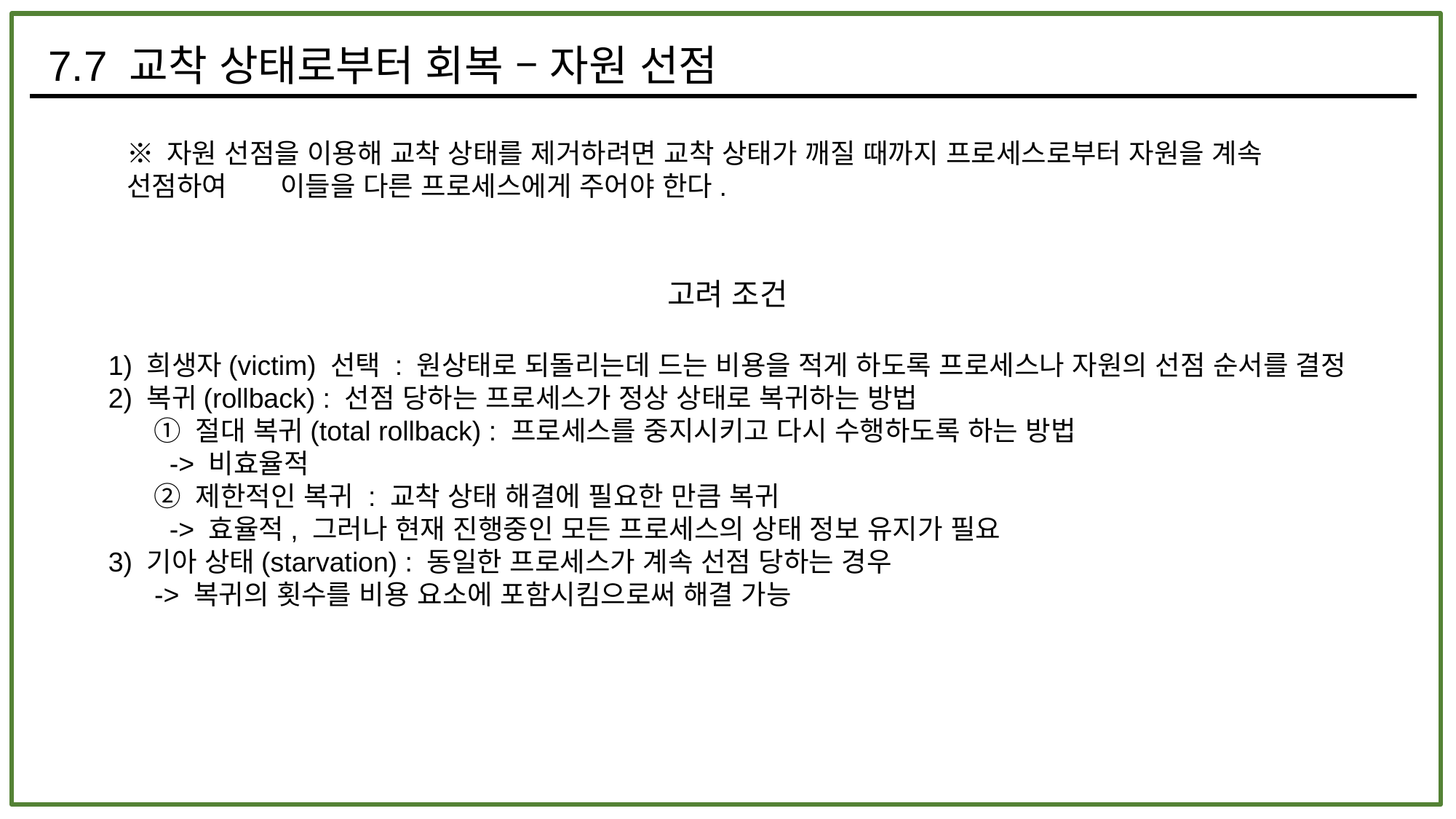

7.7 교착 상태로부터 회복 – 자원 선점
※ 자원 선점을 이용해 교착 상태를 제거하려면 교착 상태가 깨질 때까지 프로세스로부터 자원을 계속 선점하여       이들을 다른 프로세스에게 주어야 한다.
고려 조건

1) 희생자(victim) 선택 : 원상태로 되돌리는데 드는 비용을 적게 하도록 프로세스나 자원의 선점 순서를 결정
2) 복귀(rollback) : 선점 당하는 프로세스가 정상 상태로 복귀하는 방법
      ① 절대 복귀(total rollback) : 프로세스를 중지시키고 다시 수행하도록 하는 방법
        -> 비효율적
      ② 제한적인 복귀 : 교착 상태 해결에 필요한 만큼 복귀
        -> 효율적, 그러나 현재 진행중인 모든 프로세스의 상태 정보 유지가 필요
3) 기아 상태(starvation) : 동일한 프로세스가 계속 선점 당하는 경우
      -> 복귀의 횟수를 비용 요소에 포함시킴으로써 해결 가능